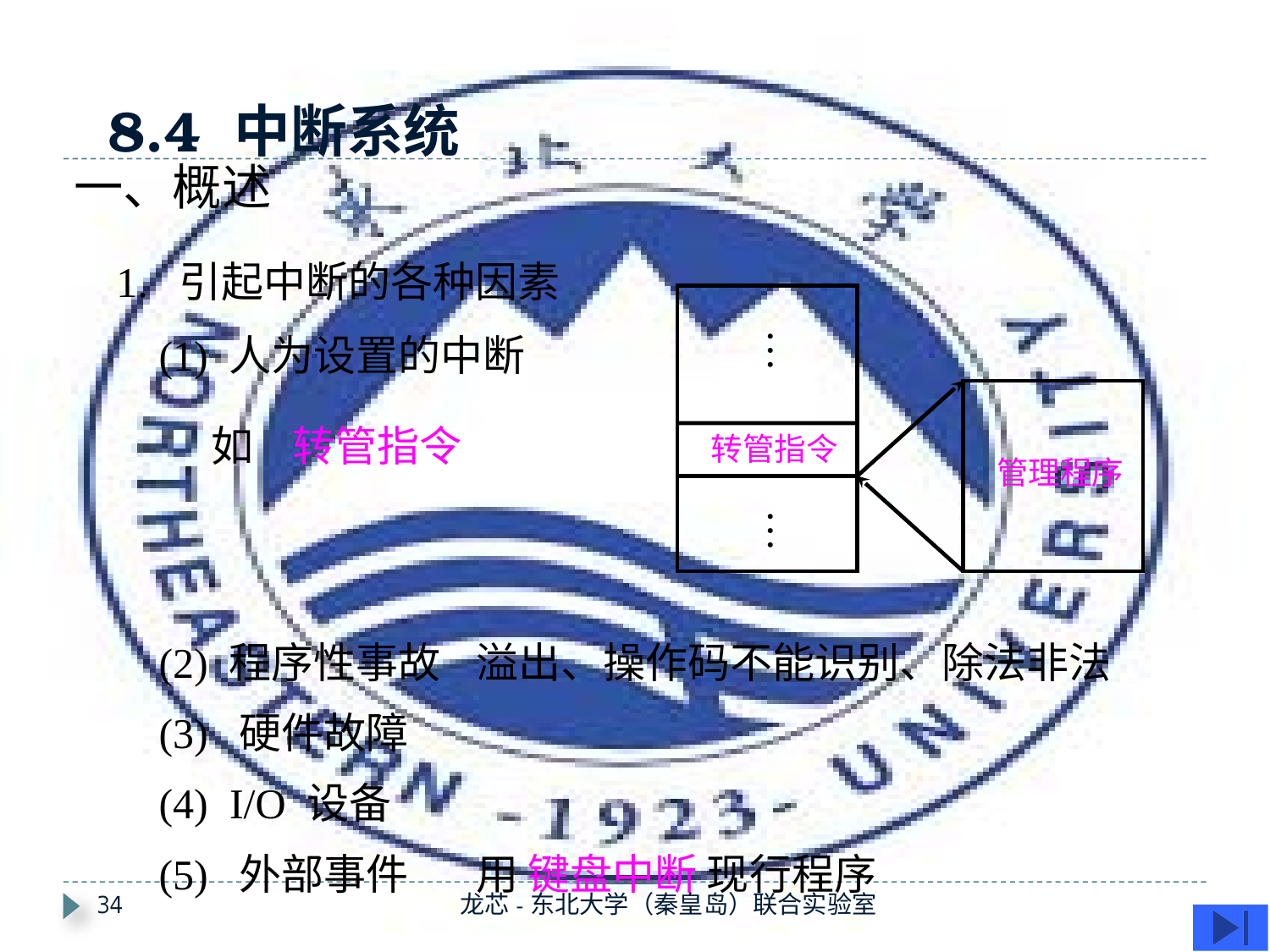

# 8.4 中断系统
一、概述
1.  引起中断的各种因素

…

转管指令
管理程序

…
(1) 人为设置的中断
如    转管指令
(2) 程序性事故
溢出、操作码不能识别、除法非法
(3)  硬件故障
(4)  I/O 设备
(5)  外部事件
用 键盘中断 现行程序
34
龙芯-东北大学（秦皇岛）联合实验室